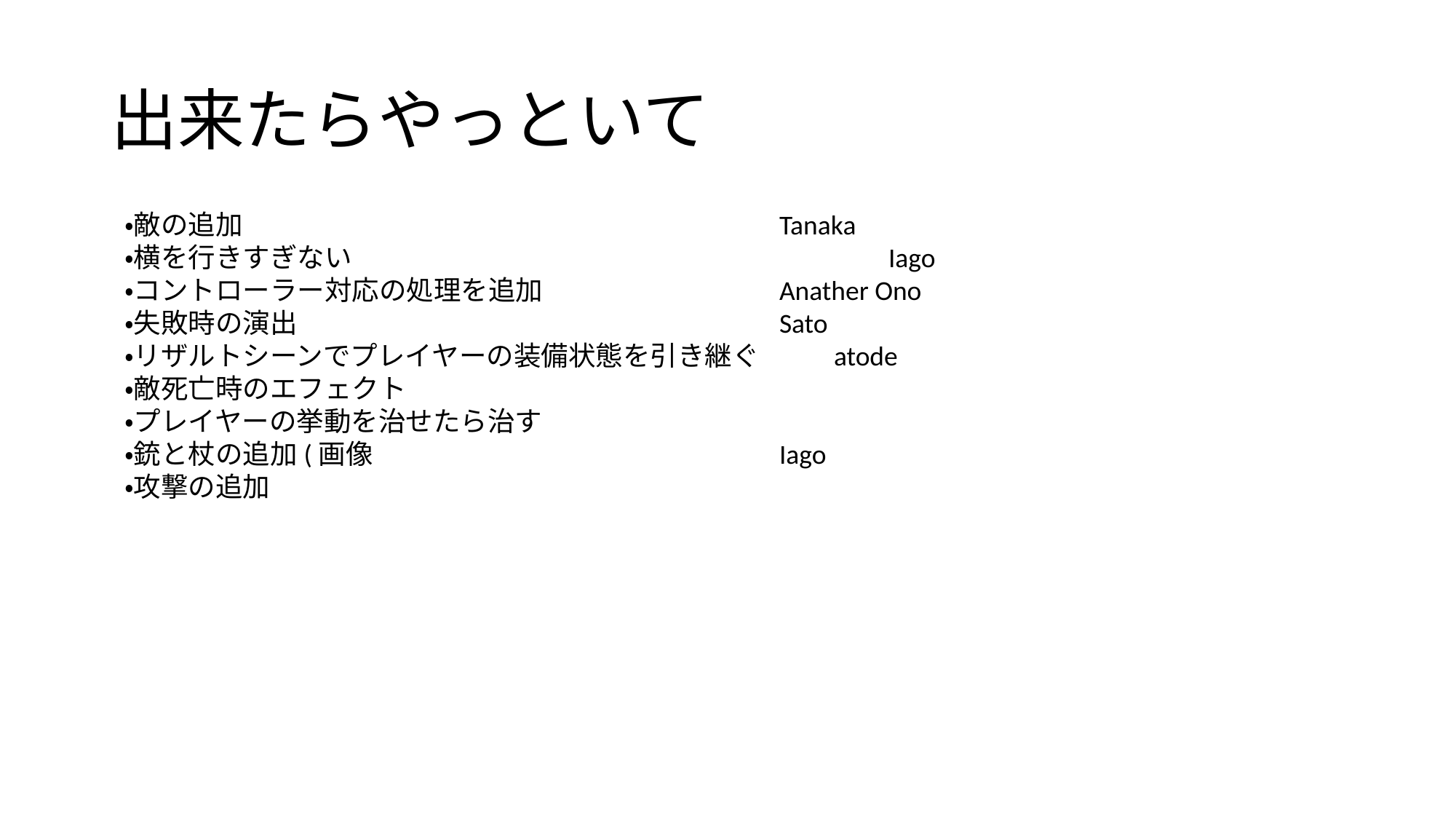

# 出来たらやっといて
・敵の追加 					Tanaka
・横を行きすぎない					Iago
・コントローラー対応の処理を追加			Anather Ono
・失敗時の演出					Sato
・リザルトシーンでプレイヤーの装備状態を引き継ぐ           atode
・敵死亡時のエフェクト
・プレイヤーの挙動を治せたら治す
・銃と杖の追加(画像 				Iago
・攻撃の追加